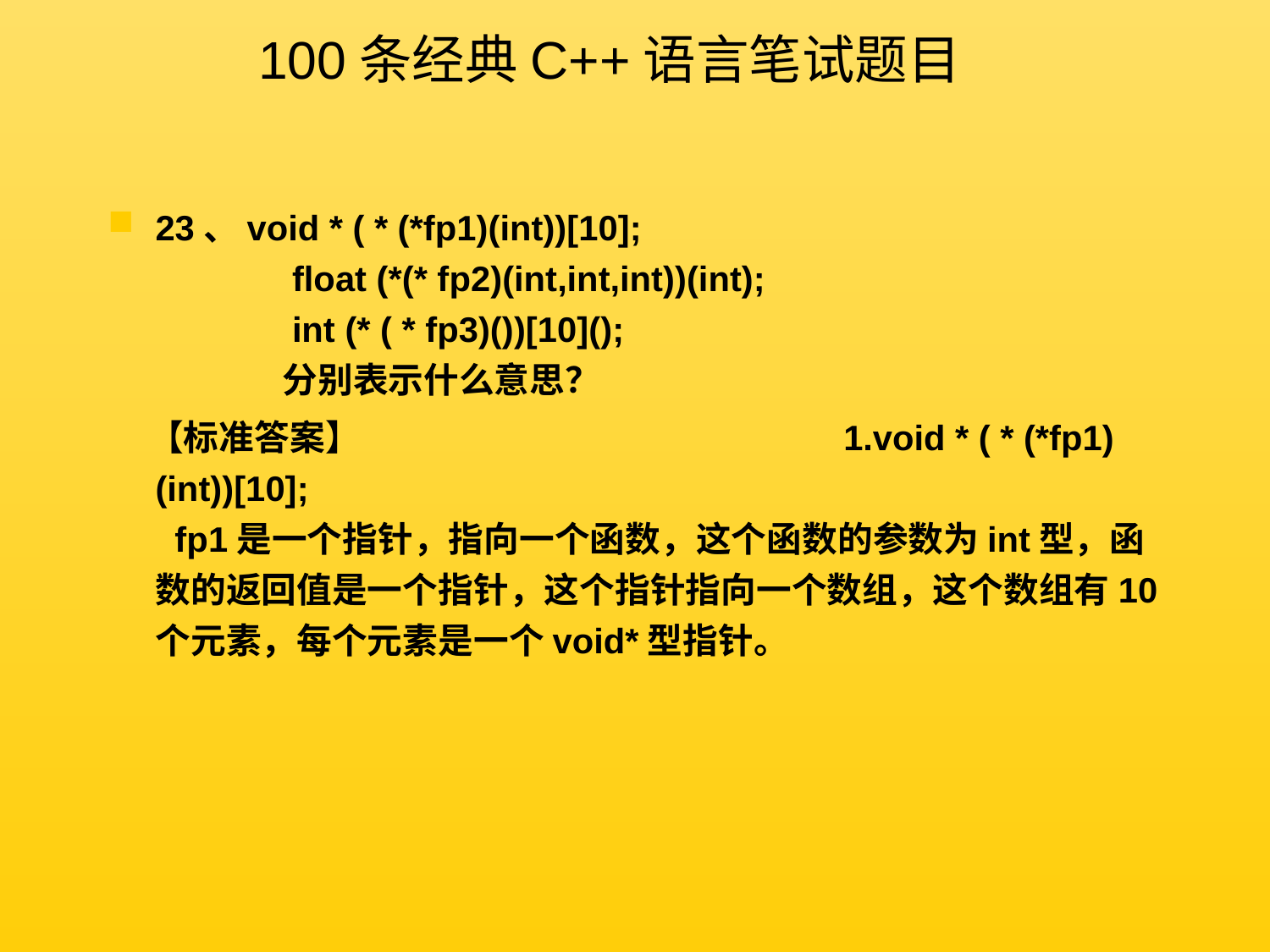

100条经典C++语言笔试题目
23、void * ( * (*fp1)(int))[10];
	 float (*(* fp2)(int,int,int))(int);
	 int (* ( * fp3)())[10]();
	分别表示什么意思？
    【标准答案】                                                           1.void * ( * (*fp1)(int))[10];
  fp1是一个指针，指向一个函数，这个函数的参数为int型，函数的返回值是一个指针，这个指针指向一个数组，这个数组有10个元素，每个元素是一个void*型指针。